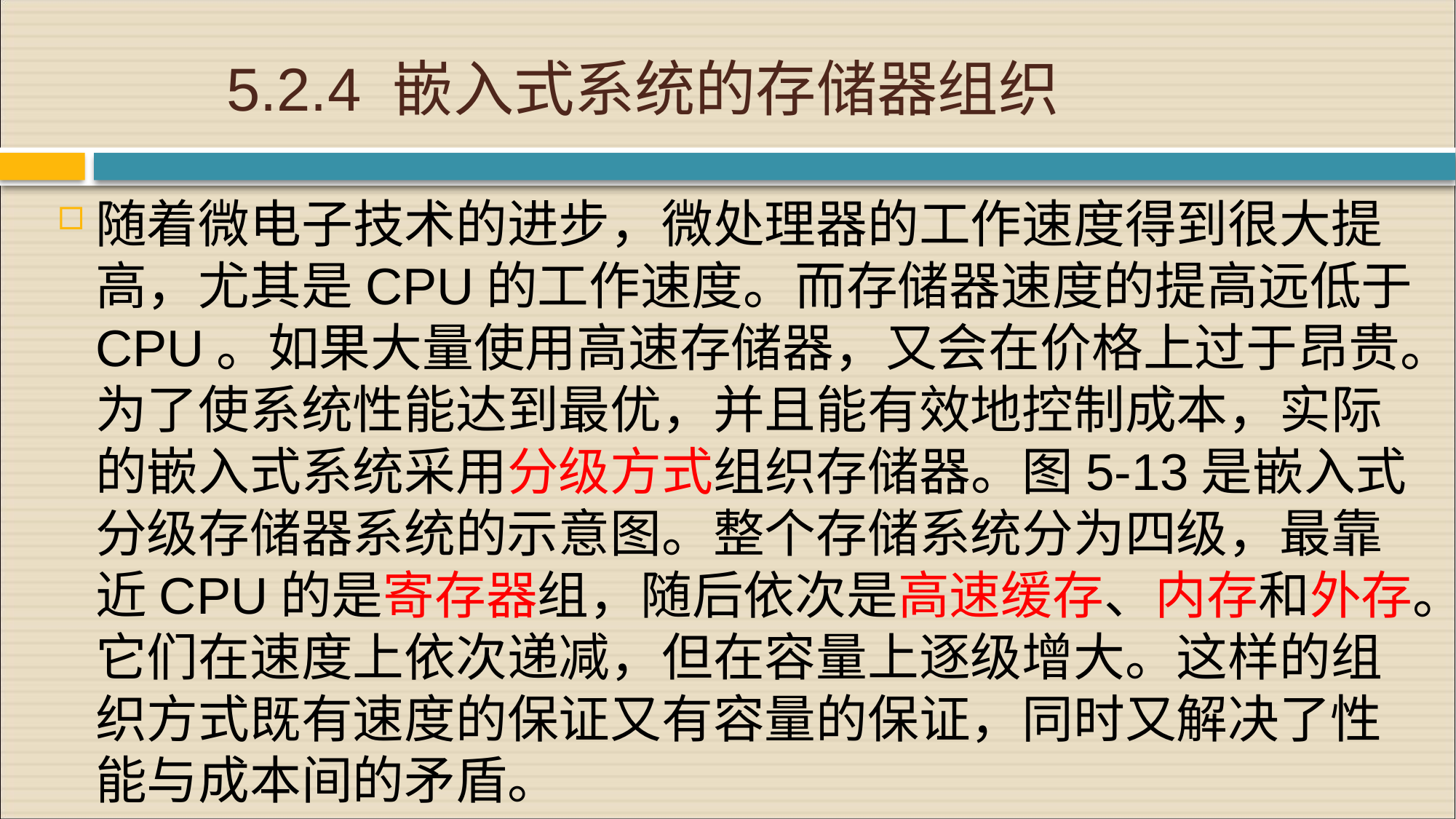

# 5.2.4 嵌入式系统的存储器组织
随着微电子技术的进步，微处理器的工作速度得到很大提高，尤其是CPU的工作速度。而存储器速度的提高远低于CPU。如果大量使用高速存储器，又会在价格上过于昂贵。为了使系统性能达到最优，并且能有效地控制成本，实际的嵌入式系统采用分级方式组织存储器。图5-13是嵌入式分级存储器系统的示意图。整个存储系统分为四级，最靠近CPU的是寄存器组，随后依次是高速缓存、内存和外存。它们在速度上依次递减，但在容量上逐级增大。这样的组织方式既有速度的保证又有容量的保证，同时又解决了性能与成本间的矛盾。